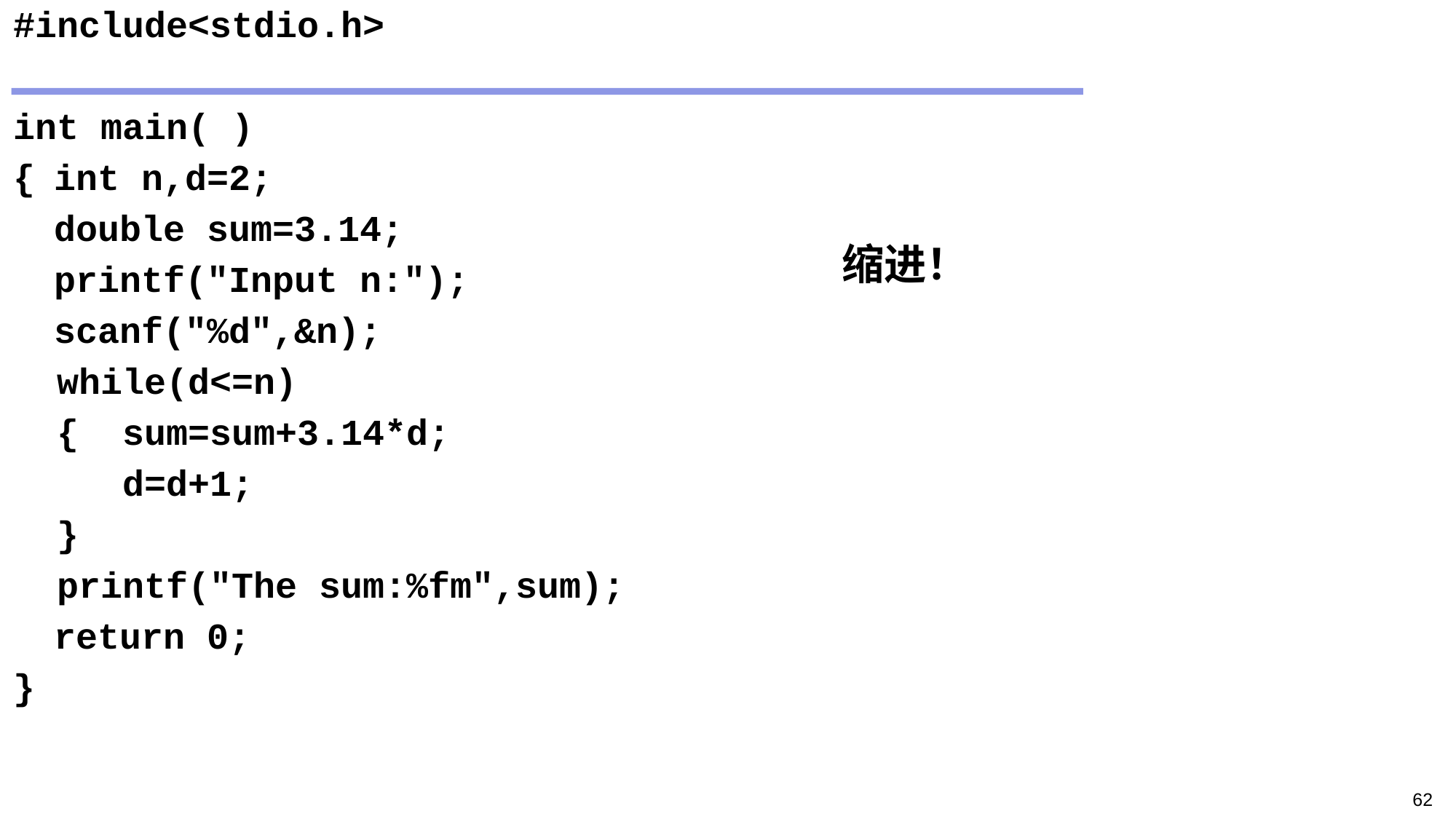

#include<stdio.h>

int main( )
{	int n,d=2;
	double sum=3.14;
	printf("Input n:");
	scanf("%d",&n);
  while(d<=n)
  {	sum=sum+3.14*d;
	d=d+1;
  }
  printf("The sum:%fm",sum);
	return 0;
}

缩进！
62